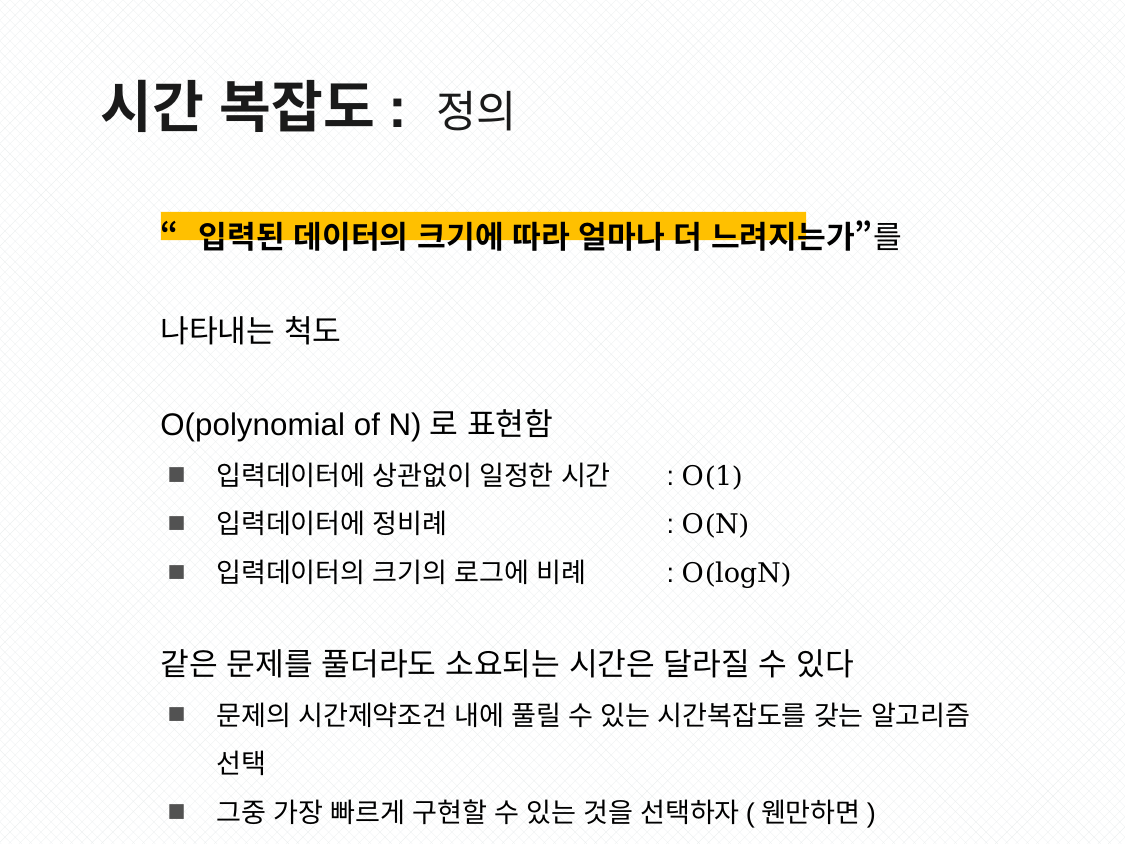

시간 복잡도: 정의
“입력된 데이터의 크기에 따라 얼마나 더 느려지는가”를 나타내는 척도
O(polynomial of N)로 표현함
입력데이터에 상관없이 일정한 시간	: O(1)
입력데이터에 정비례		: O(N)
입력데이터의 크기의 로그에 비례	: O(logN)
같은 문제를 풀더라도 소요되는 시간은 달라질 수 있다
문제의 시간제약조건 내에 풀릴 수 있는 시간복잡도를 갖는 알고리즘 선택
그중 가장 빠르게 구현할 수 있는 것을 선택하자(웬만하면)